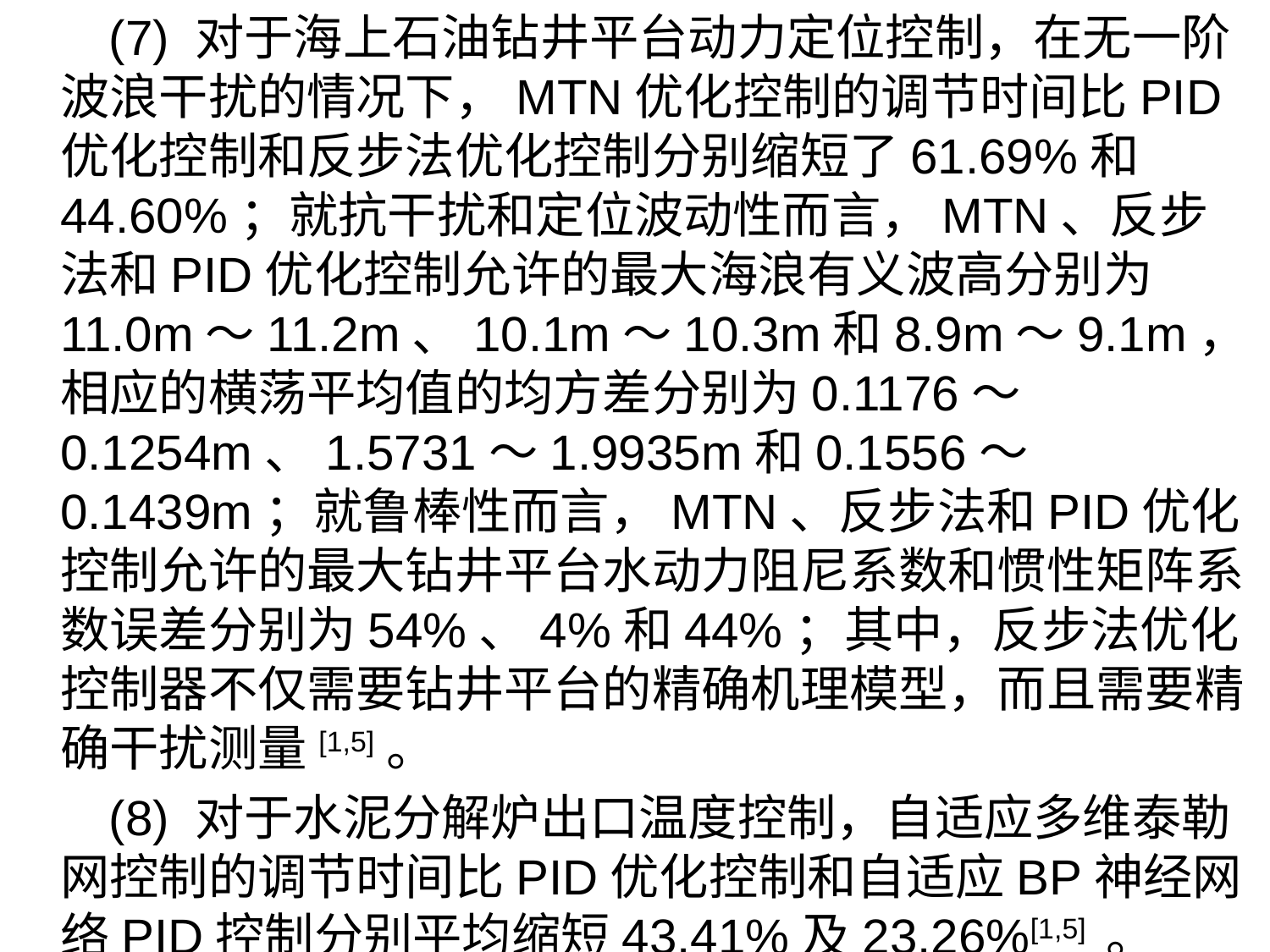

(7) 对于海上石油钻井平台动力定位控制，在无一阶波浪干扰的情况下，MTN优化控制的调节时间比PID优化控制和反步法优化控制分别缩短了61.69%和44.60%；就抗干扰和定位波动性而言，MTN、反步法和PID优化控制允许的最大海浪有义波高分别为11.0m～11.2m、10.1m～10.3m和8.9m～9.1m，相应的横荡平均值的均方差分别为0.1176～0.1254m、1.5731～1.9935m和0.1556～0.1439m；就鲁棒性而言，MTN、反步法和PID优化控制允许的最大钻井平台水动力阻尼系数和惯性矩阵系数误差分别为54%、4%和44%；其中，反步法优化控制器不仅需要钻井平台的精确机理模型，而且需要精确干扰测量[1,5]。
       (8) 对于水泥分解炉出口温度控制，自适应多维泰勒网控制的调节时间比PID优化控制和自适应BP神经网络PID控制分别平均缩短43.41%及23.26%[1,5] 。